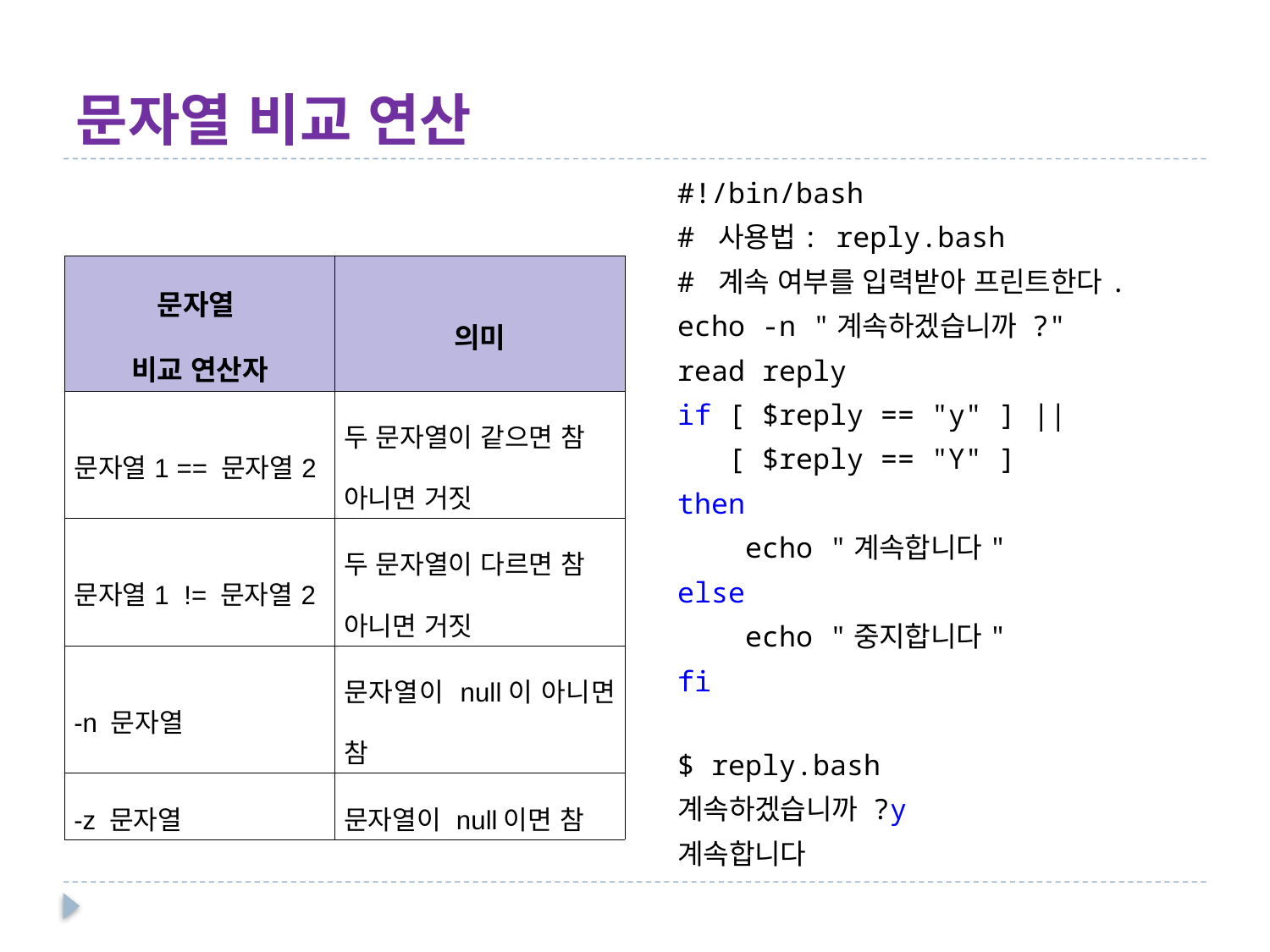

# 문자열 비교 연산
#!/bin/bash
# 사용법: reply.bash
# 계속 여부를 입력받아 프린트한다.
echo -n "계속하겠습니까 ?"
read reply
if [ $reply == "y" ] ||
   [ $reply == "Y" ]
then
    echo "계속합니다"
else
    echo "중지합니다"
fi

$ reply.bash
계속하겠습니까 ?y
계속합니다

| 문자열 비교 연산자 | 의미 |
| --- | --- |
| 문자열1 == 문자열2 | 두 문자열이 같으면 참 아니면 거짓 |
| 문자열1 != 문자열2 | 두 문자열이 다르면 참 아니면 거짓 |
| -n 문자열 | 문자열이 null이 아니면 참 |
| -z 문자열 | 문자열이 null이면 참 |